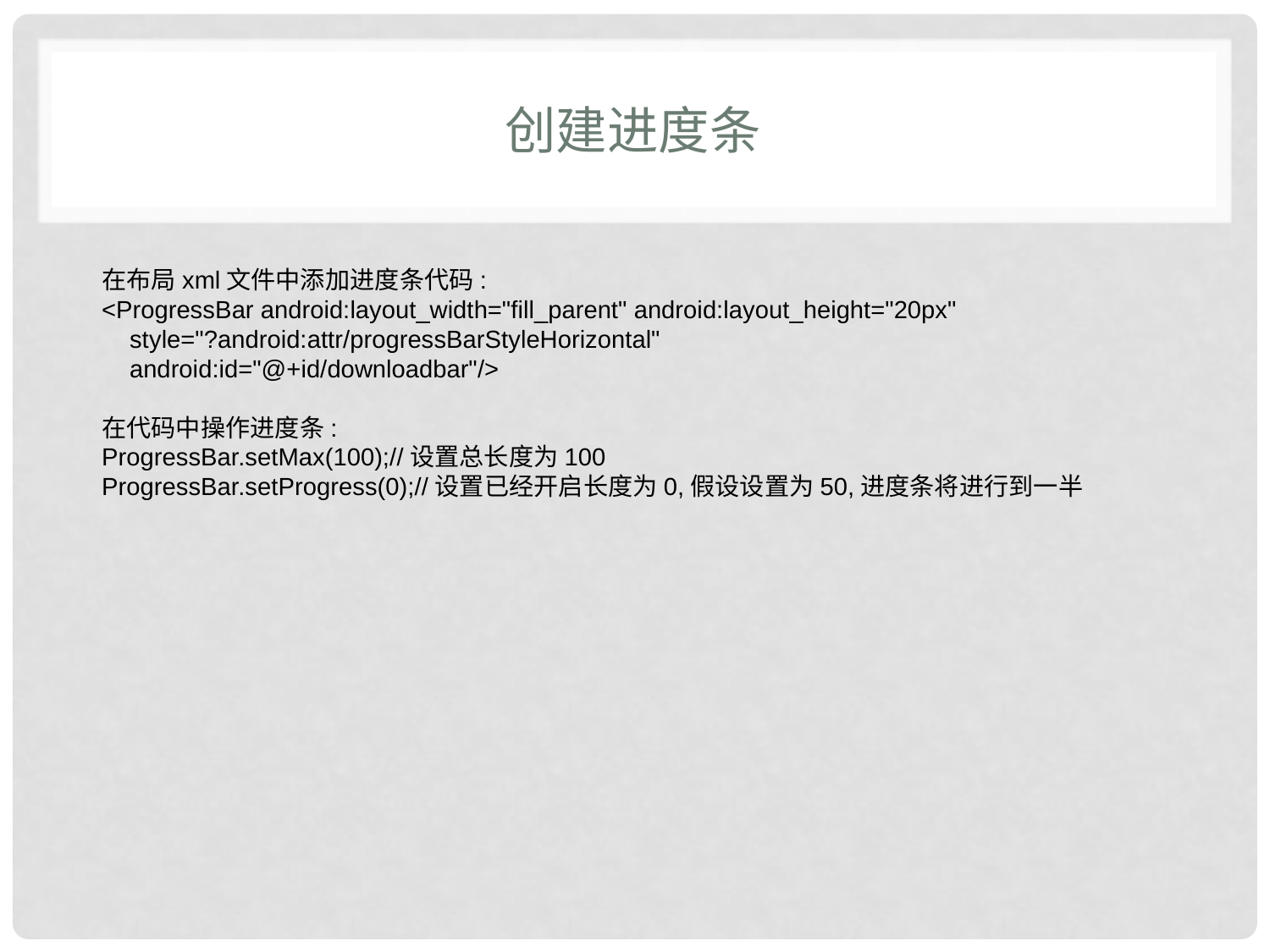

# 创建进度条
在布局xml文件中添加进度条代码:
<ProgressBar android:layout_width="fill_parent" android:layout_height="20px"
    style="?android:attr/progressBarStyleHorizontal"
    android:id="@+id/downloadbar"/>

在代码中操作进度条:
ProgressBar.setMax(100);//设置总长度为100
ProgressBar.setProgress(0);//设置已经开启长度为0,假设设置为50,进度条将进行到一半